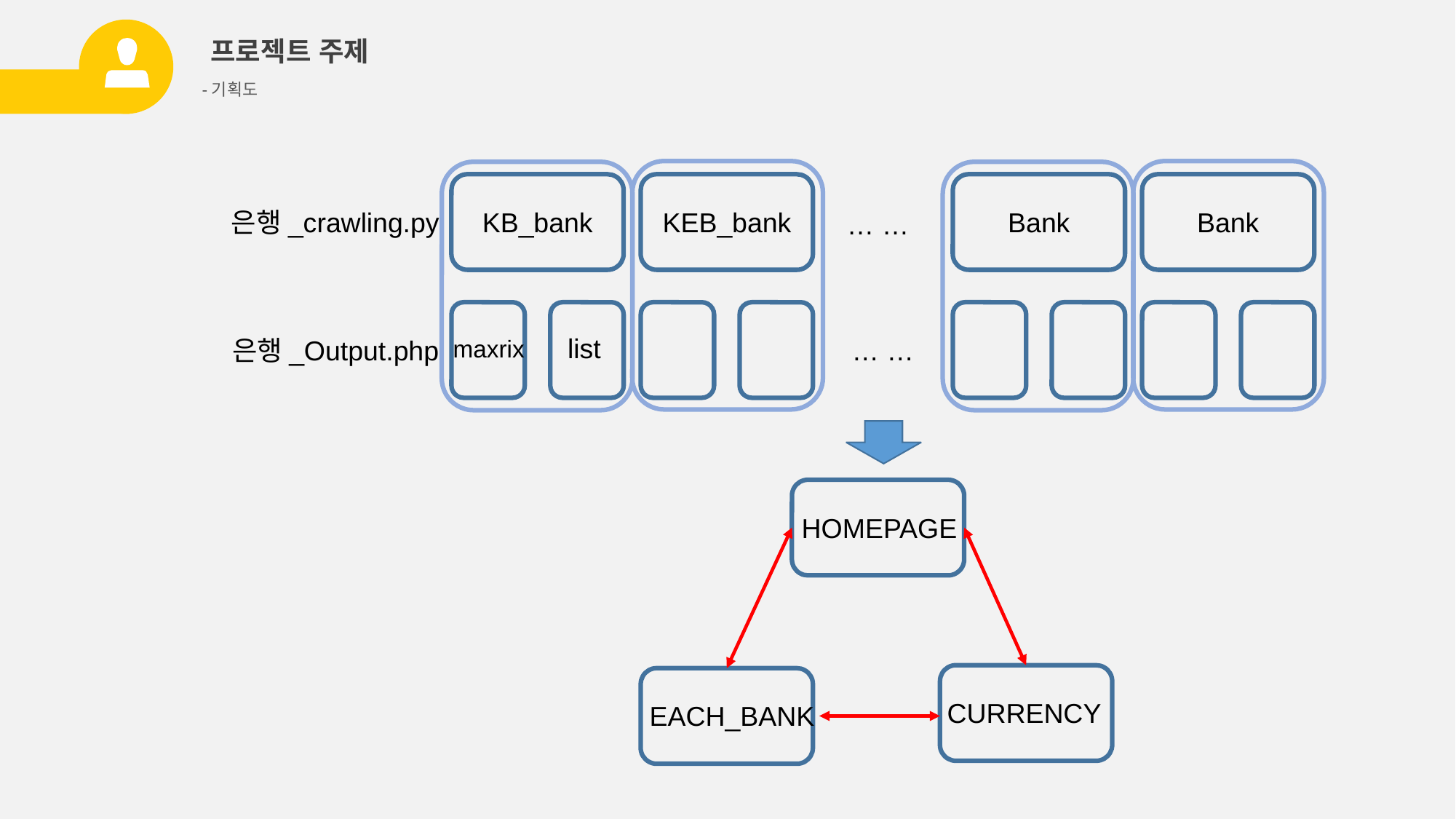

프로젝트 주제

-기획도

KEB_bank

은행_crawling.py
KB_bank
Bank
Bank
… …

list
은행_Output.php
maxrix
… …

HOMEPAGE

CURRENCY

EACH_BANK